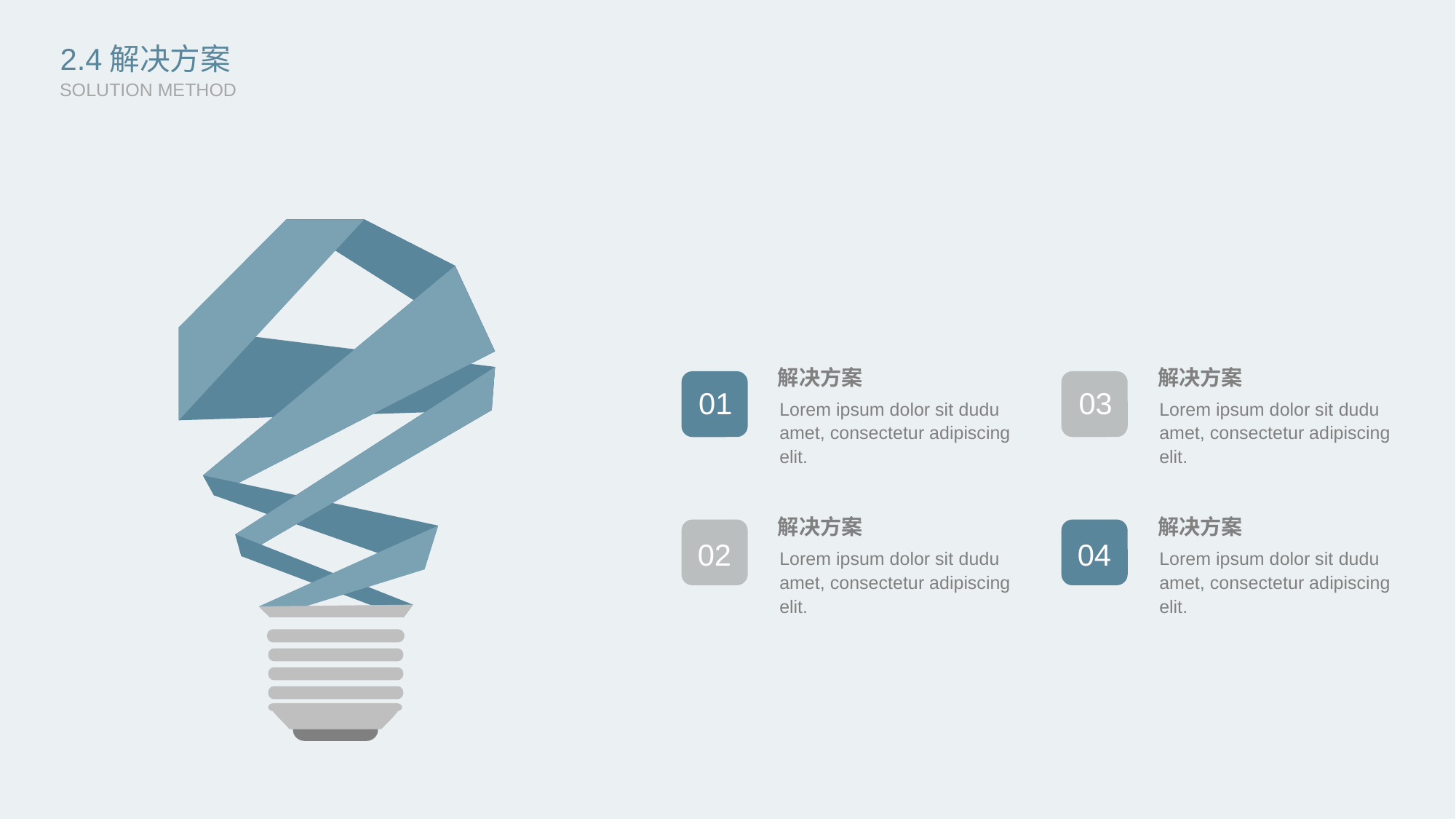

2.4解决方案
SOLUTION METHOD

解决方案
Lorem ipsum dolor sit dudu amet, consectetur adipiscing elit.
解决方案
Lorem ipsum dolor sit dudu amet, consectetur adipiscing elit.

01
03
解决方案
Lorem ipsum dolor sit dudu amet, consectetur adipiscing elit.
解决方案
Lorem ipsum dolor sit dudu amet, consectetur adipiscing elit.

02
04